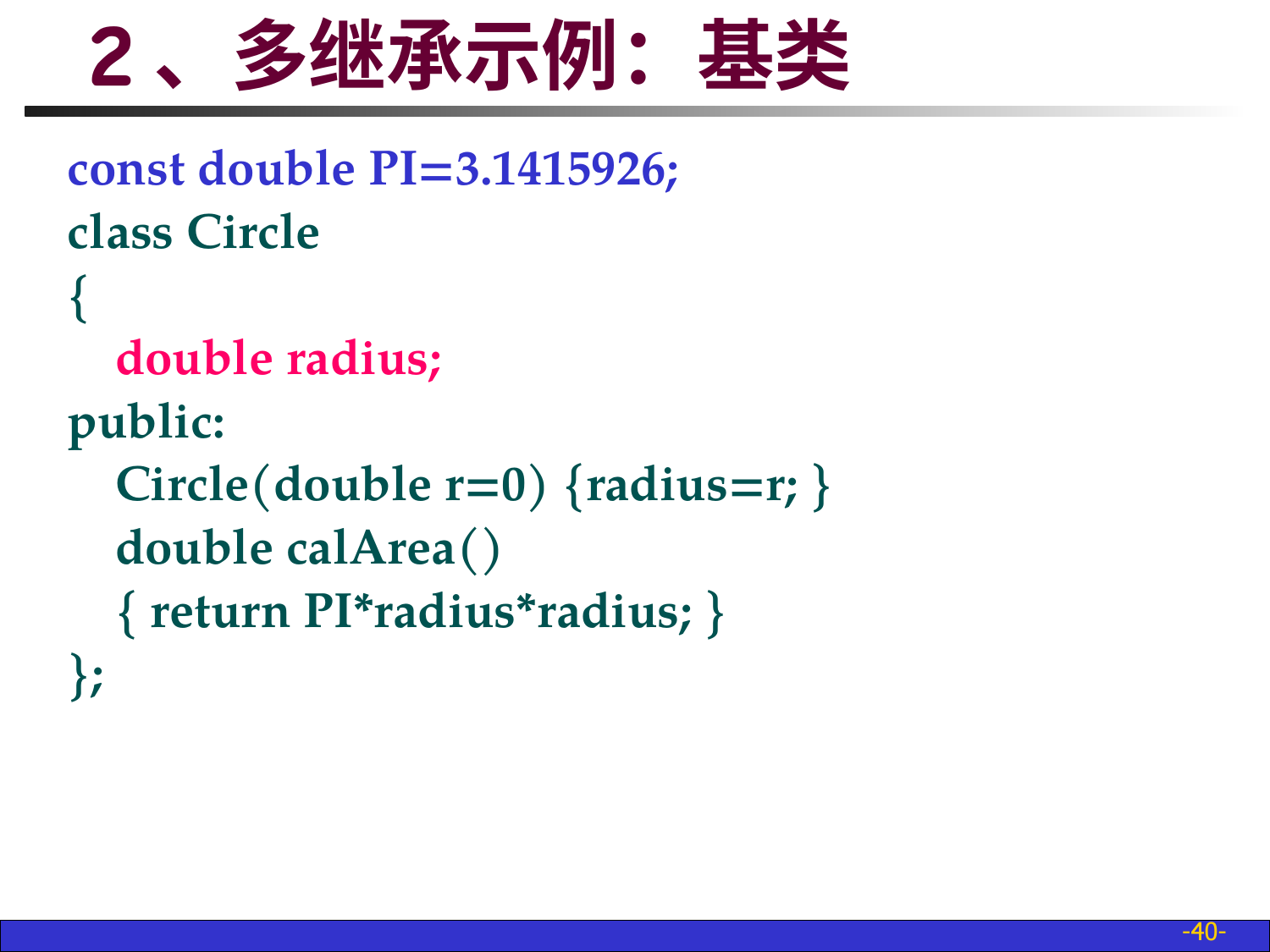

# 2、多继承示例：基类
const double PI=3.1415926;
class Circle
{
	double radius;
public:
	Circle(double r=0) {radius=r; }
	double calArea()
	{ return PI*radius*radius; }
};
-40-